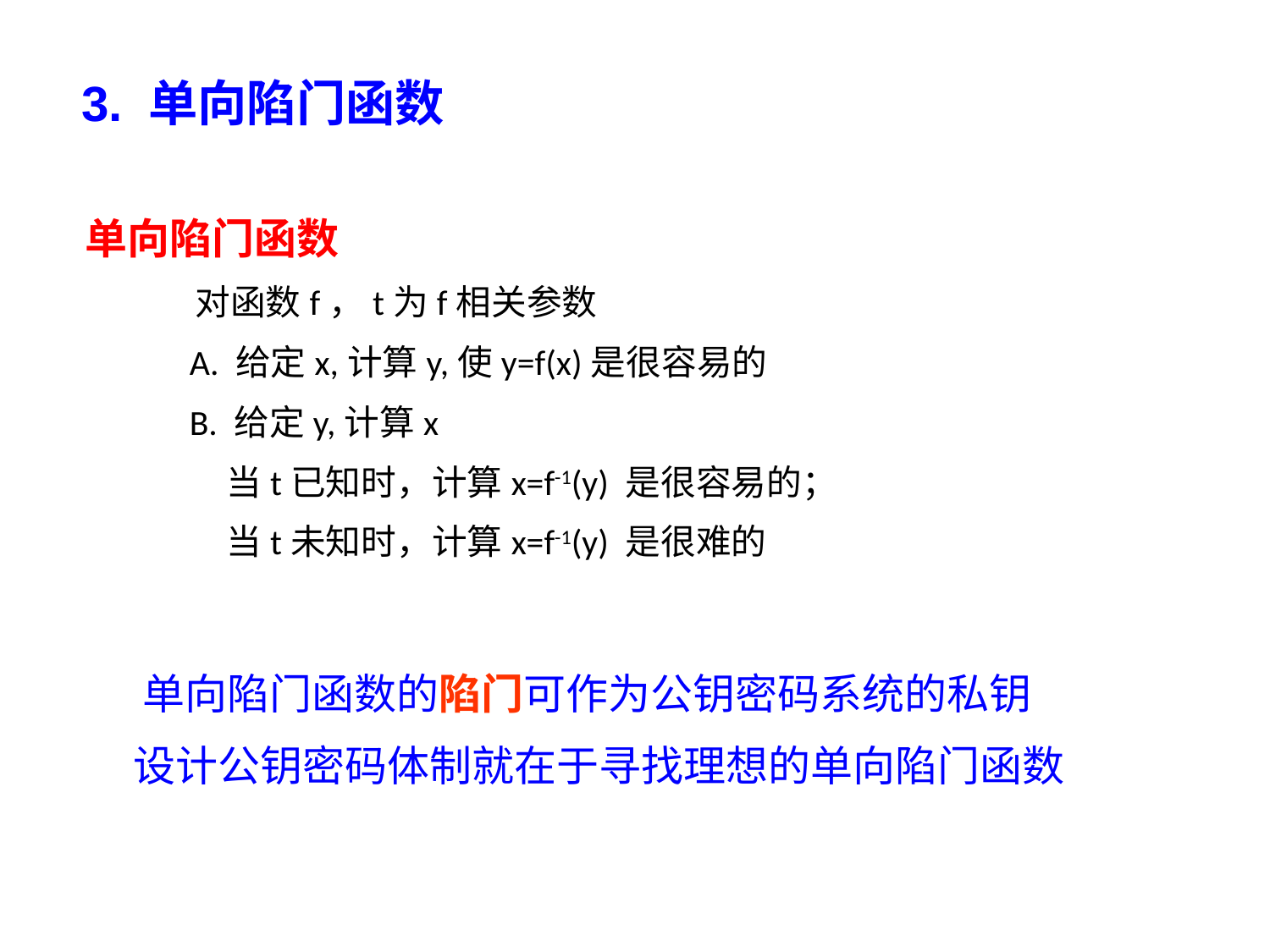

3. 单向陷门函数
单向陷门函数
             对函数f，t为f相关参数
             A. 给定x,计算y,使y=f(x)是很容易的
             B. 给定y,计算x
                 当t已知时，计算x=f-1(y) 是很容易的；
                 当t未知时，计算x=f-1(y) 是很难的

     单向陷门函数的陷门可作为公钥密码系统的私钥
    设计公钥密码体制就在于寻找理想的单向陷门函数